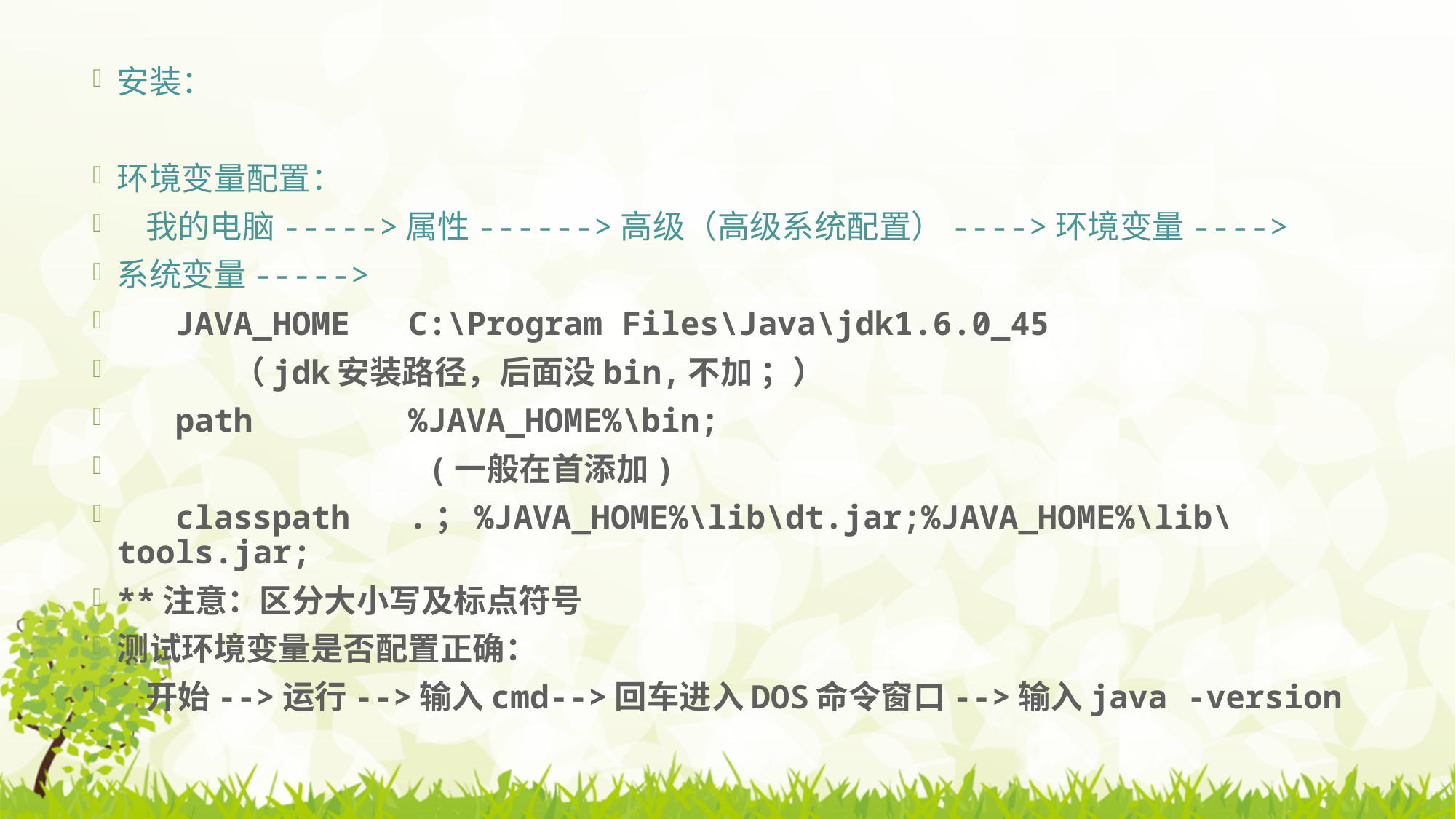

安装：

环境变量配置：
   我的电脑----->属性------>高级（高级系统配置）---->环境变量---->
系统变量----->
   JAVA_HOME   C:\Program Files\Java\jdk1.6.0_45
               （jdk安装路径，后面没bin,不加 ；）
   path        %JAVA_HOME%\bin;
                (一般在首添加)
   classpath   .；%JAVA_HOME%\lib\dt.jar;%JAVA_HOME%\lib\tools.jar;
**注意：区分大小写及标点符号
测试环境变量是否配置正确：
   开始-->运行-->输入cmd-->回车进入DOS命令窗口-->输入java -version